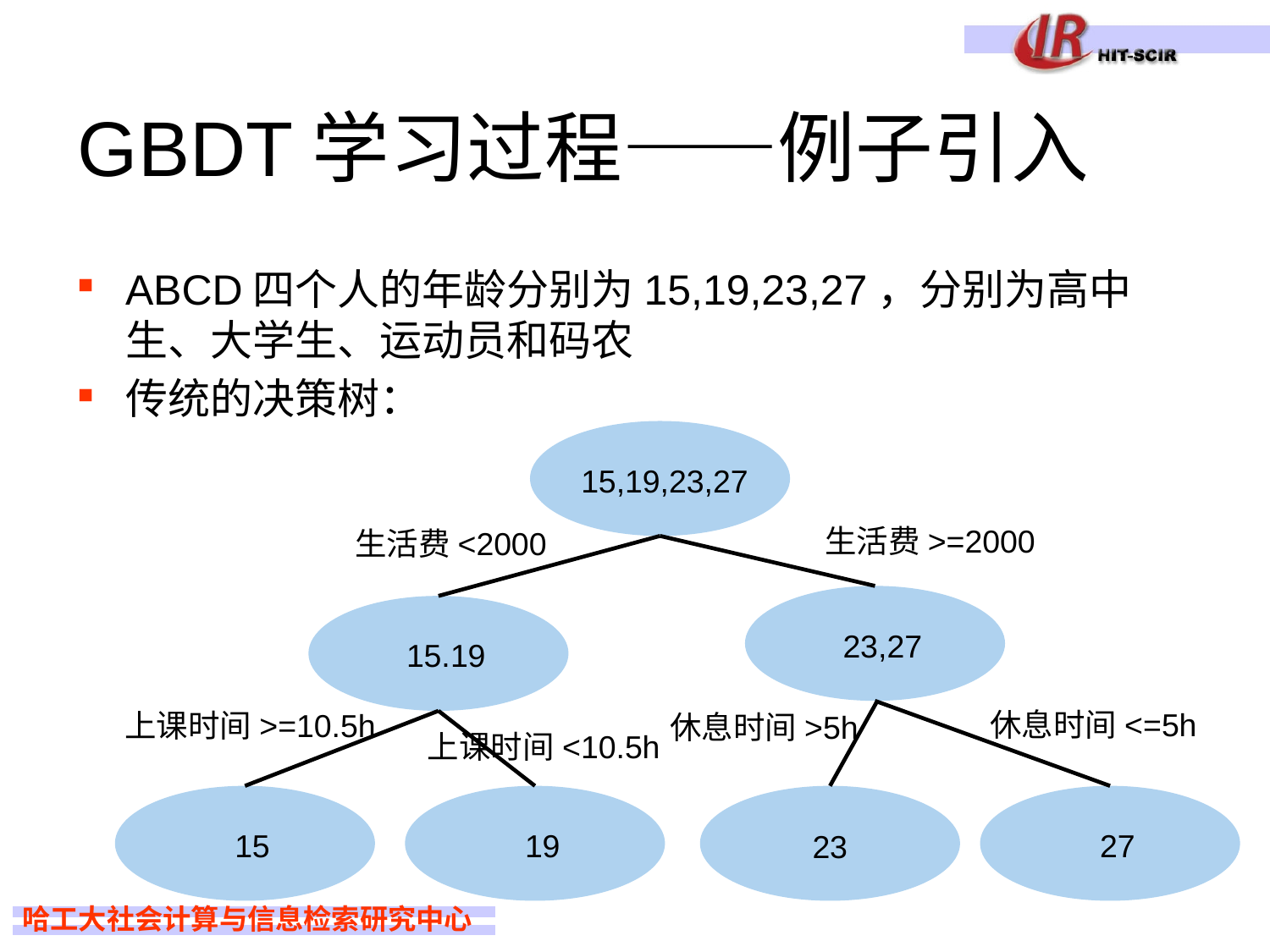

# GBDT学习过程——例子引入
ABCD四个人的年龄分别为15,19,23,27，分别为高中生、大学生、运动员和码农
传统的决策树：

15,19,23,27
生活费>=2000
生活费<2000

23,27

15.19
休息时间<=5h
上课时间>=10.5h
休息时间>5h
上课时间<10.5h

15

19

23

27